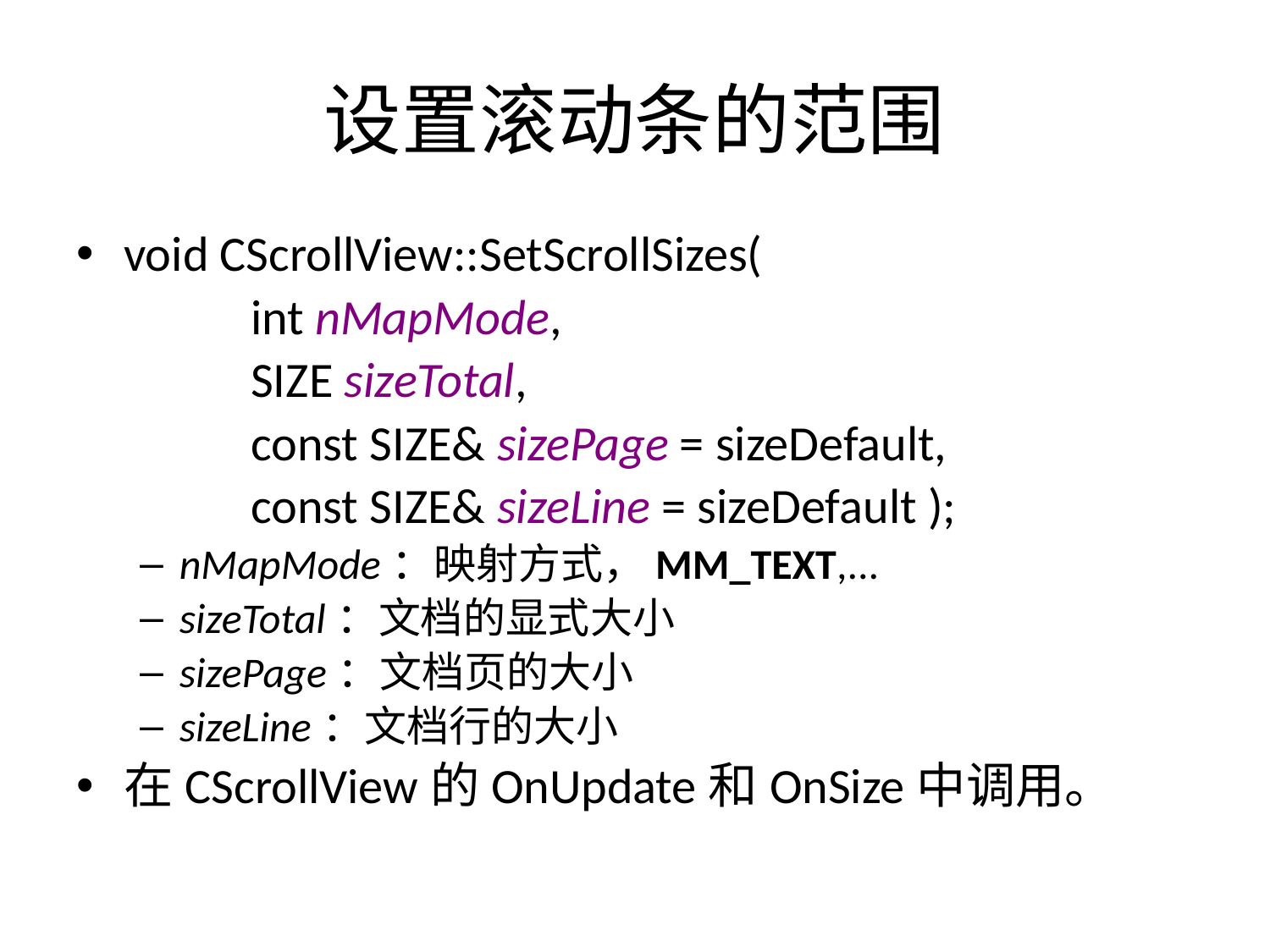

# 设置滚动条的范围
void CScrollView::SetScrollSizes(
  		int nMapMode,
  		SIZE sizeTotal,
  		const SIZE& sizePage = sizeDefault,
  		const SIZE& sizeLine = sizeDefault );
nMapMode：映射方式，MM_TEXT,...
sizeTotal：文档的显式大小
sizePage：文档页的大小
sizeLine：文档行的大小
在CScrollView的OnUpdate和OnSize中调用。